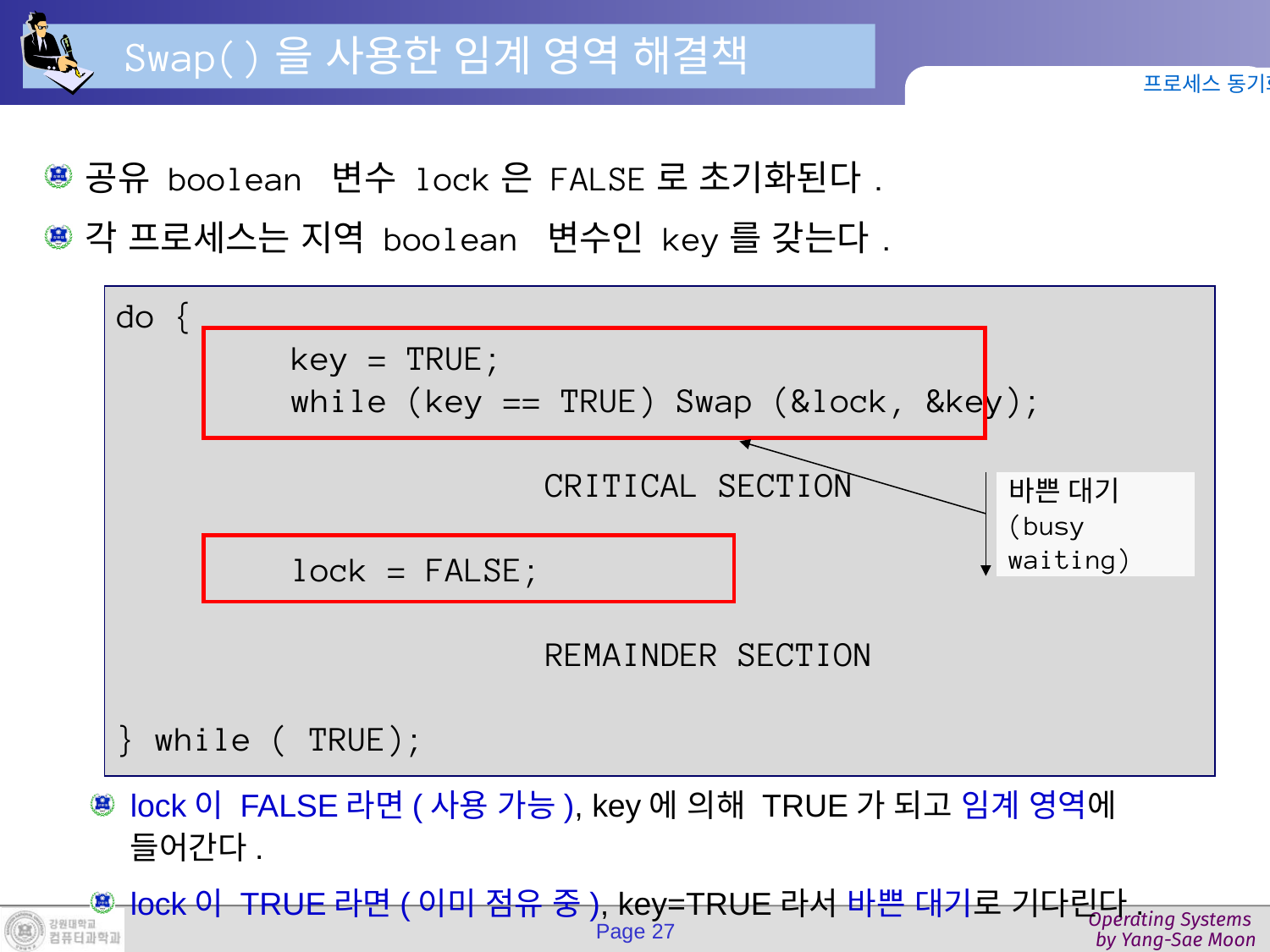

Swap()을 사용한 임계 영역 해결책
프로세스 동기화
공유 boolean 변수 lock은 FALSE로 초기화된다.
각 프로세스는 지역 boolean 변수인 key를 갖는다.
do {
		key = TRUE;
		while (key == TRUE) Swap (&lock, &key);

				CRITICAL SECTION

		lock = FALSE;

				REMAINDER SECTION

} while ( TRUE);

바쁜 대기
(busy waiting)

lock이 FALSE라면(사용 가능), key에 의해 TRUE가 되고 임계 영역에 들어간다.
lock이 TRUE라면(이미 점유 중), key=TRUE라서 바쁜 대기로 기다린다.
Page 27